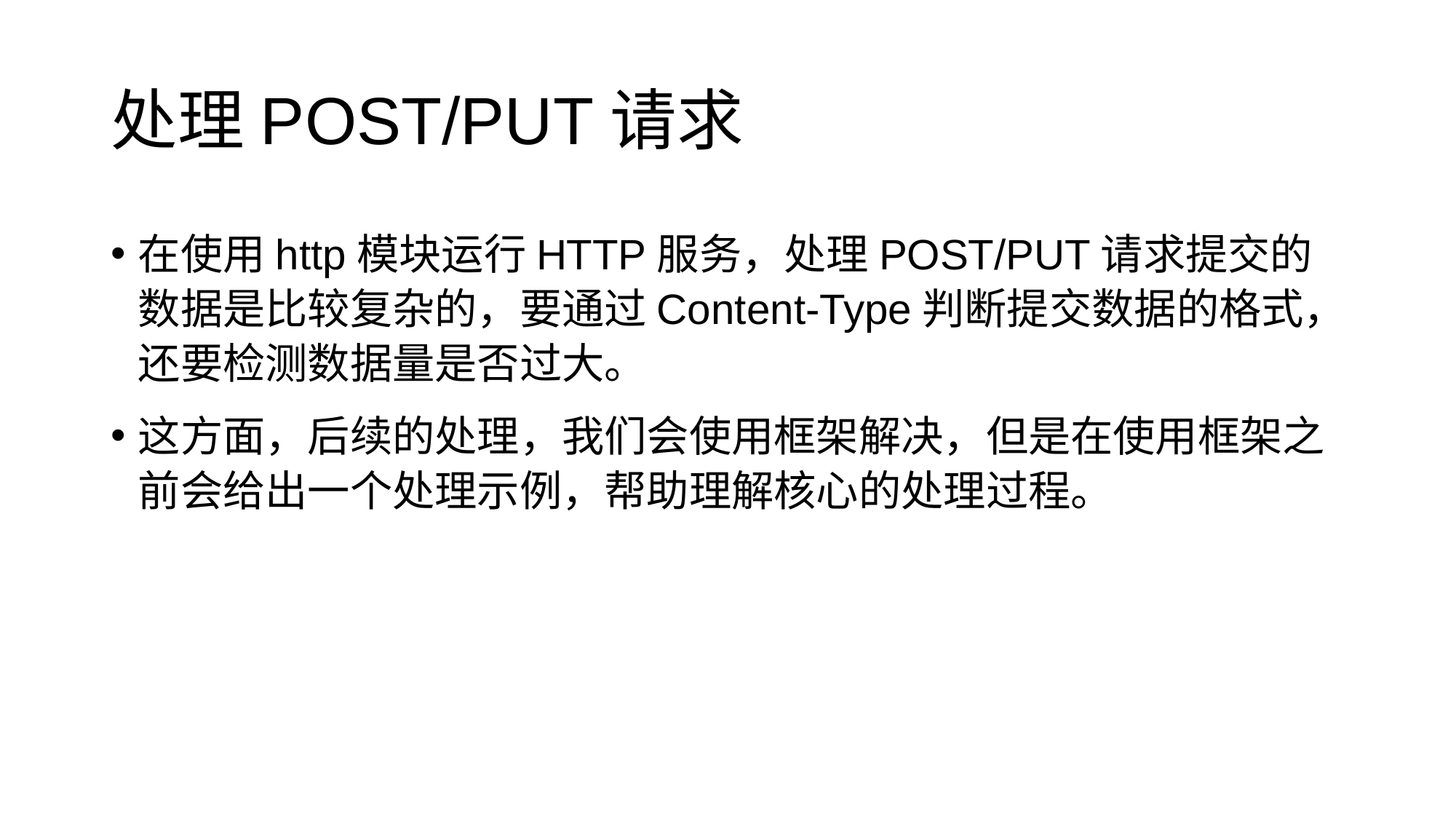

# 处理POST/PUT请求
在使用http模块运行HTTP服务，处理POST/PUT请求提交的数据是比较复杂的，要通过Content-Type判断提交数据的格式，还要检测数据量是否过大。
这方面，后续的处理，我们会使用框架解决，但是在使用框架之前会给出一个处理示例，帮助理解核心的处理过程。